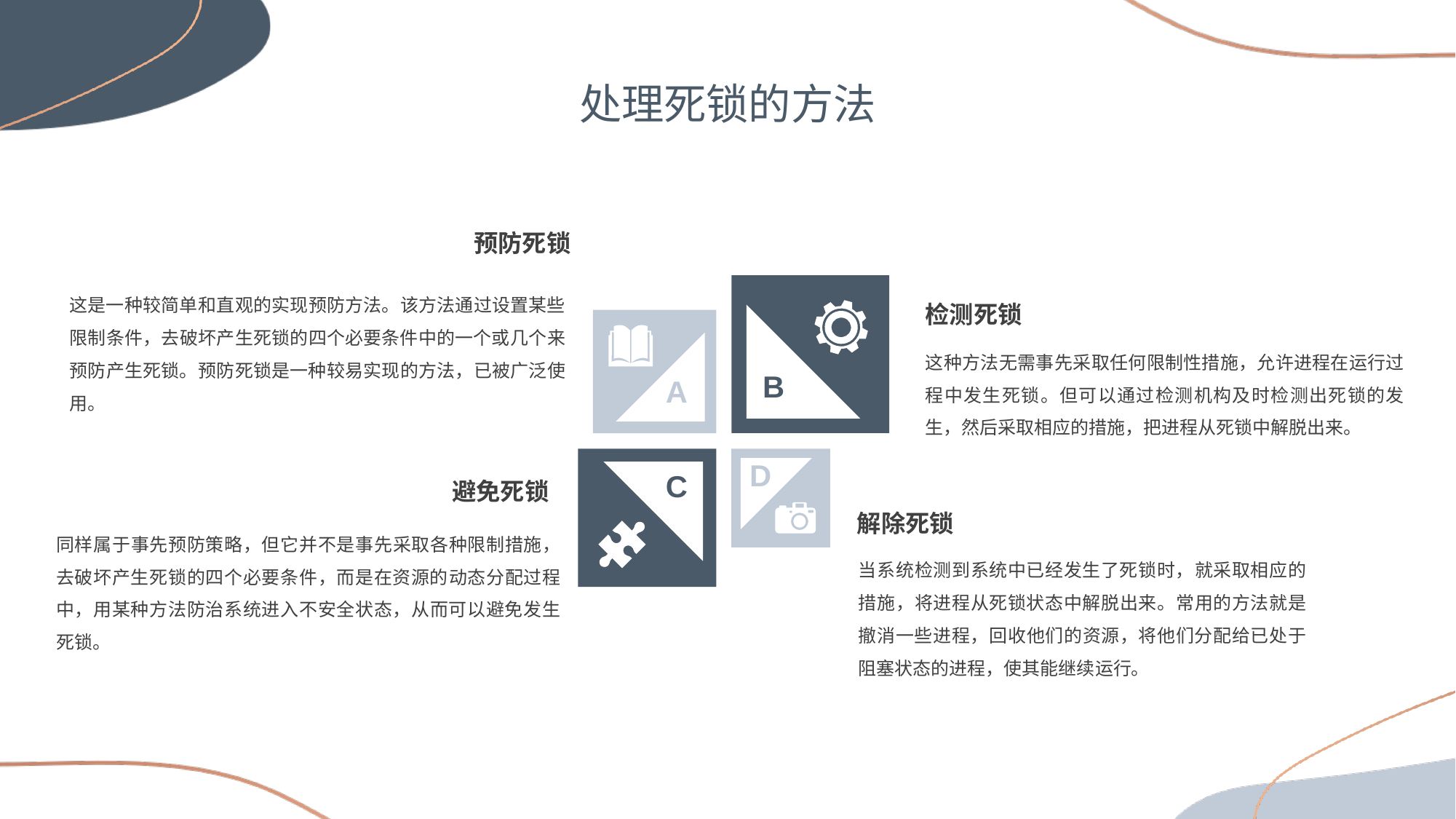

处理死锁的方法
预防死锁

这是一种较简单和直观的实现预防方法。该方法通过设置某些限制条件，去破坏产生死锁的四个必要条件中的一个或几个来预防产生死锁。预防死锁是一种较易实现的方法，已被广泛使用。

检测死锁

这种方法无需事先采取任何限制性措施，允许进程在运行过程中发生死锁。但可以通过检测机构及时检测出死锁的发生，然后采取相应的措施，把进程从死锁中解脱出来。
B
A

D
C
避免死锁

解除死锁

同样属于事先预防策略，但它并不是事先采取各种限制措施，去破坏产生死锁的四个必要条件，而是在资源的动态分配过程中，用某种方法防治系统进入不安全状态，从而可以避免发生死锁。
当系统检测到系统中已经发生了死锁时，就采取相应的措施，将进程从死锁状态中解脱出来。常用的方法就是撤消一些进程，回收他们的资源，将他们分配给已处于阻塞状态的进程，使其能继续运行。